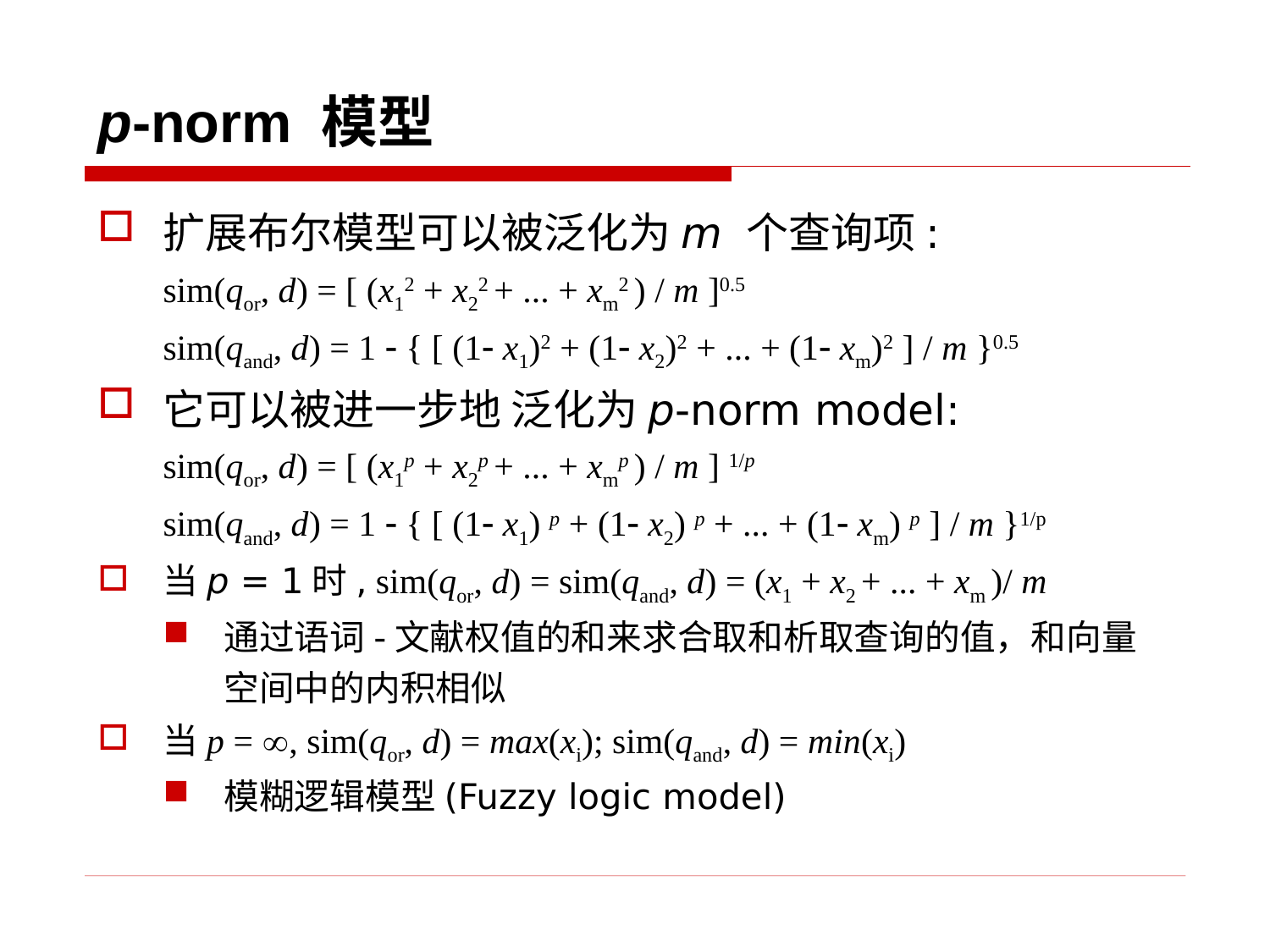

# p-norm 模型
扩展布尔模型可以被泛化为m 个查询项:
sim(qor, d) = [ (x12 + x22 + ... + xm2 ) / m ]0.5
sim(qand, d) = 1 − { [ (1− x1)2 + (1− x2)2 + ... + (1− xm)2 ] / m }0.5
它可以被进一步地 泛化为p-norm model:
sim(qor, d) = [ (x1p + x2p + ... + xmp ) / m ] 1/p
sim(qand, d) = 1 − { [ (1− x1) p + (1− x2) p + ... + (1− xm) p ] / m }1/p
当p = 1时, sim(qor, d) = sim(qand, d) = (x1 + x2 + ... + xm )/ m
通过语词-文献权值的和来求合取和析取查询的值，和向量空间中的内积相似
当p = ∞, sim(qor, d) = max(xi); sim(qand, d) = min(xi)
模糊逻辑模型(Fuzzy logic model)